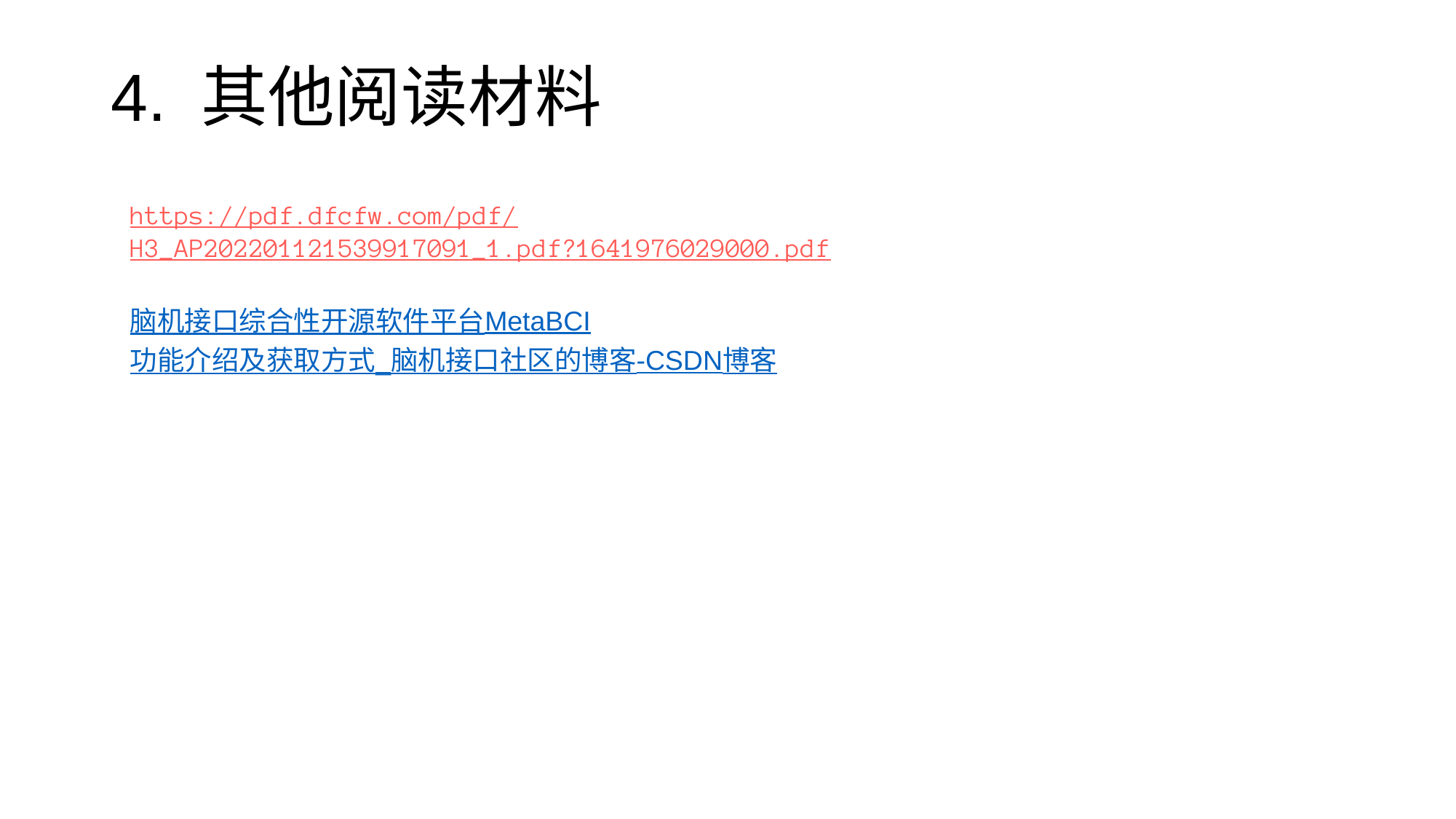

# 4. 其他阅读材料
https://pdf.dfcfw.com/pdf/H3_AP202201121539917091_1.pdf?1641976029000.pdf
脑机接口综合性开源软件平台MetaBCI功能介绍及获取方式_脑机接口社区的博客-CSDN博客